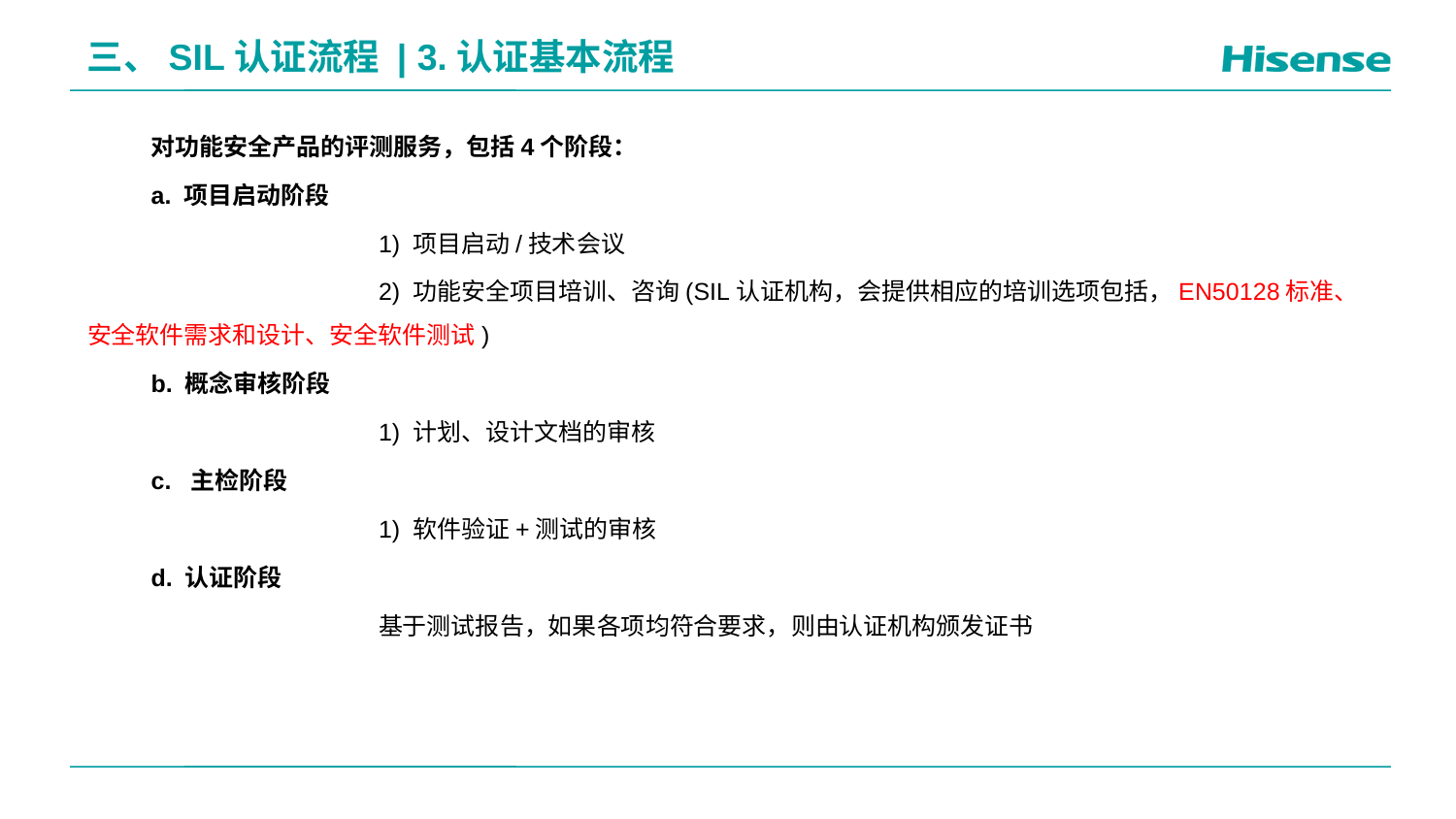

三、SIL认证流程 | 3.认证基本流程
对功能安全产品的评测服务，包括4个阶段：
a. 项目启动阶段
		1) 项目启动/技术会议
		2) 功能安全项目培训、咨询(SIL认证机构，会提供相应的培训选项包括，EN50128标准、安全软件需求和设计、安全软件测试)
b. 概念审核阶段
		1) 计划、设计文档的审核
c.  主检阶段
		1) 软件验证+测试的审核
d. 认证阶段
		基于测试报告，如果各项均符合要求，则由认证机构颁发证书